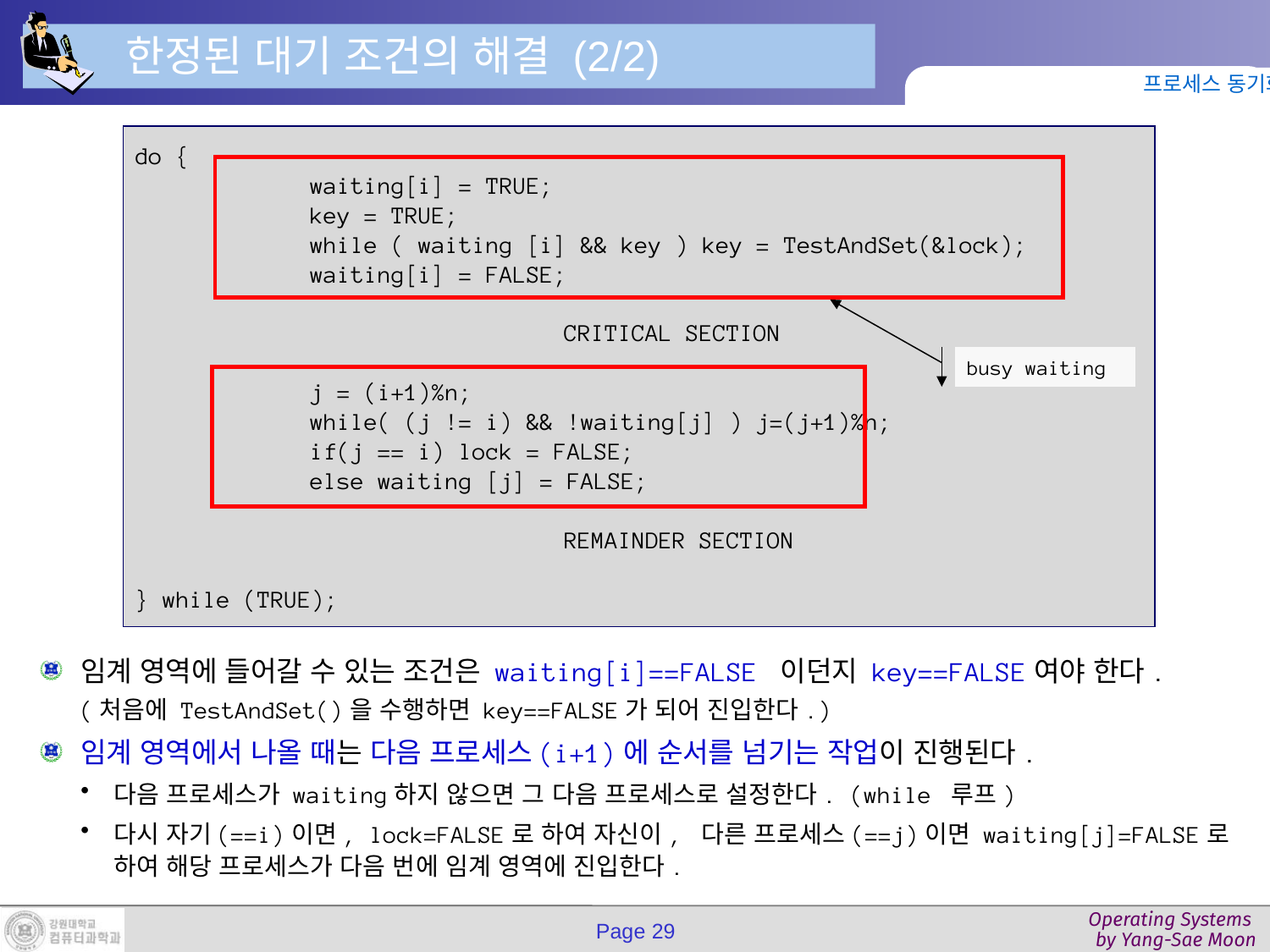

한정된 대기 조건의 해결 (2/2)
프로세스 동기화
do {
		waiting[i] = TRUE;
		key = TRUE;
           	while ( waiting [i] && key ) key = TestAndSet(&lock);
		waiting[i] = FALSE;

				CRITICAL SECTION

		j = (i+1)%n;
		while( (j != i) && !waiting[j] ) j=(j+1)%n;
		if(j == i) lock = FALSE;
		else waiting [j] = FALSE;

				REMAINDER SECTION

} while (TRUE);

busy waiting

임계 영역에 들어갈 수 있는 조건은 waiting[i]==FALSE 이던지 key==FALSE여야 한다.
(처음에 TestAndSet()을 수행하면 key==FALSE가 되어 진입한다.)
임계 영역에서 나올 때는 다음 프로세스(i+1)에 순서를 넘기는 작업이 진행된다.
다음 프로세스가 waiting하지 않으면 그 다음 프로세스로 설정한다. (while 루프)
다시 자기(==i)이면, lock=FALSE로 하여 자신이, 다른 프로세스(==j)이면 waiting[j]=FALSE로 하여 해당 프로세스가 다음 번에 임계 영역에 진입한다.
Page 29